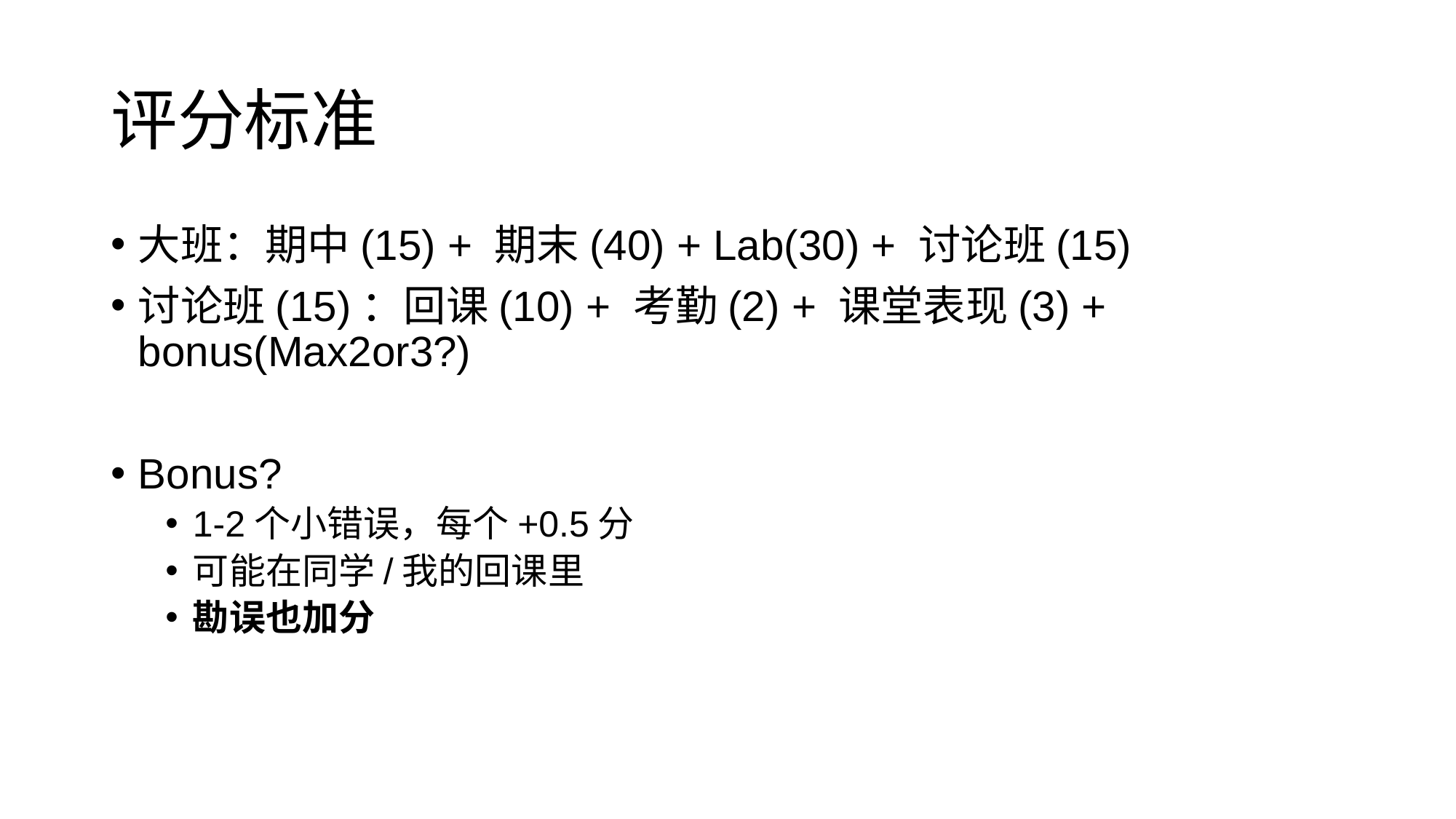

# 评分标准
大班：期中(15) + 期末(40) + Lab(30) + 讨论班(15)
讨论班(15)：回课(10) + 考勤(2) + 课堂表现(3) + bonus(Max2or3?)

Bonus?
1-2个小错误，每个+0.5分
可能在同学/我的回课里
勘误也加分